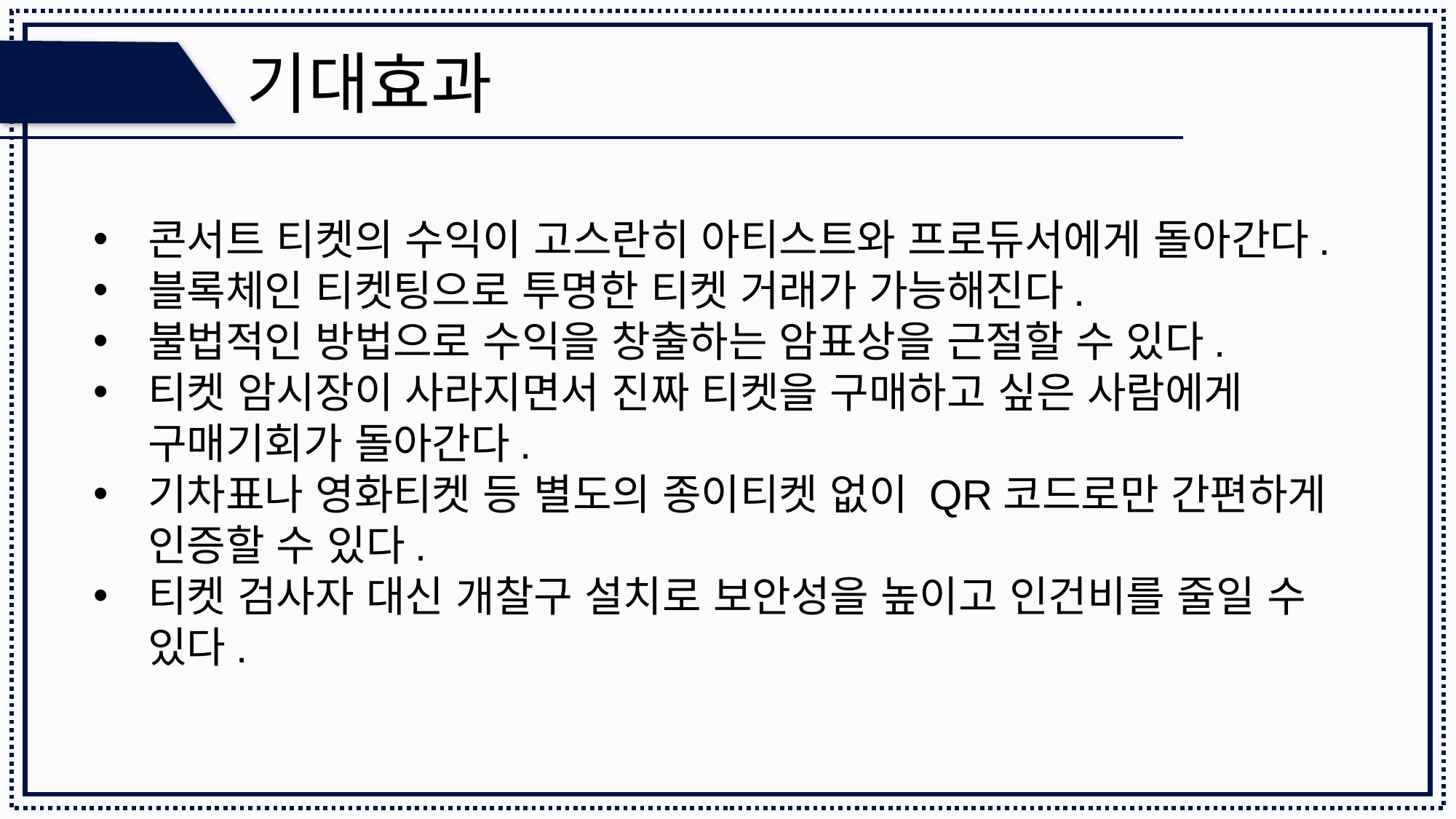

기대효과

콘서트 티켓의 수익이 고스란히 아티스트와 프로듀서에게 돌아간다.
블록체인 티켓팅으로 투명한 티켓 거래가 가능해진다.
불법적인 방법으로 수익을 창출하는 암표상을 근절할 수 있다.
티켓 암시장이 사라지면서 진짜 티켓을 구매하고 싶은 사람에게 구매기회가 돌아간다.
기차표나 영화티켓 등 별도의 종이티켓 없이 QR코드로만 간편하게 인증할 수 있다.
티켓 검사자 대신 개찰구 설치로 보안성을 높이고 인건비를 줄일 수 있다.